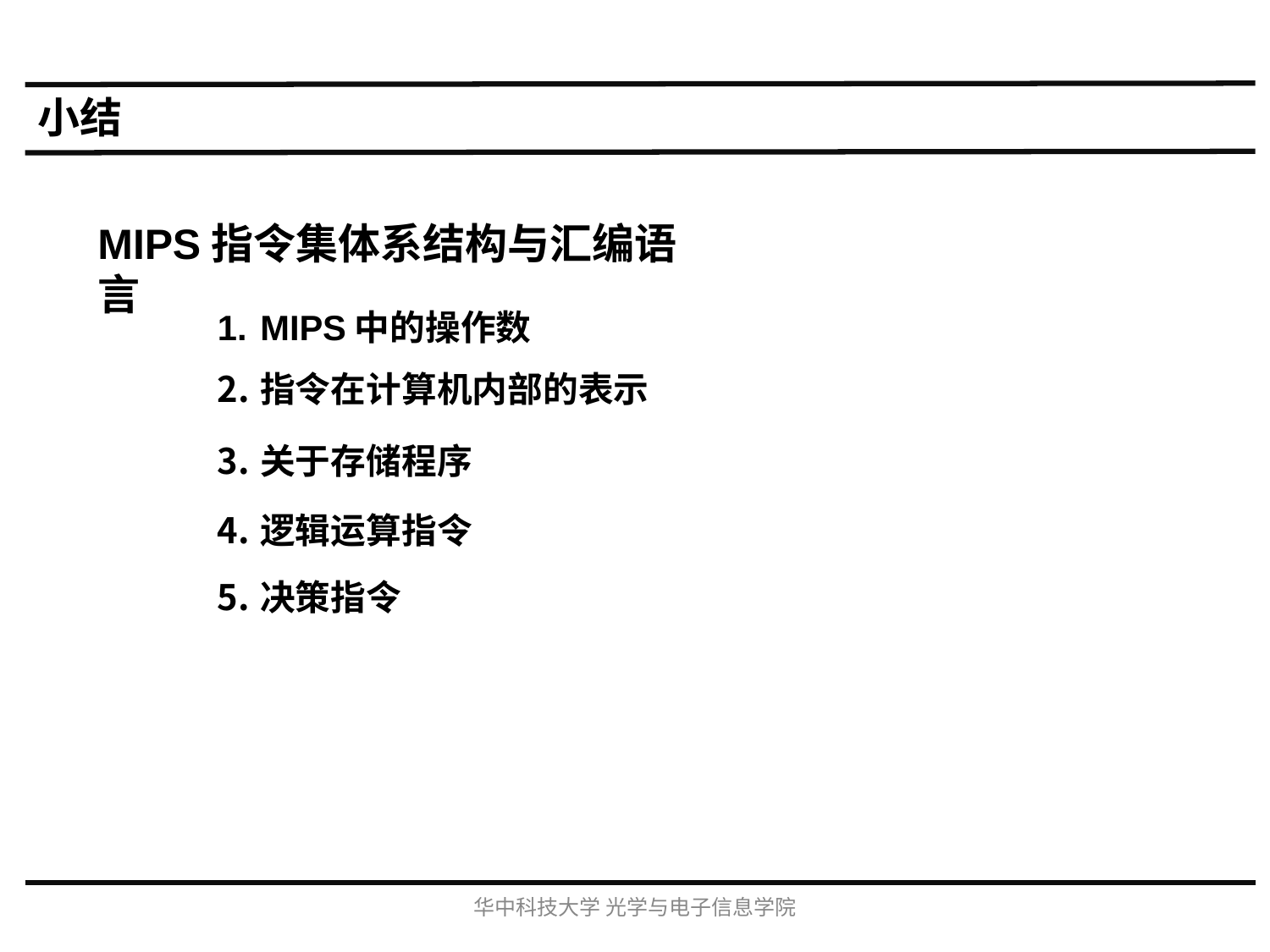

小结
# MIPS指令集体系结构与汇编语言
MIPS中的操作数
指令在计算机内部的表示
关于存储程序
逻辑运算指令
决策指令
华中科技大学光学与电子信息学院